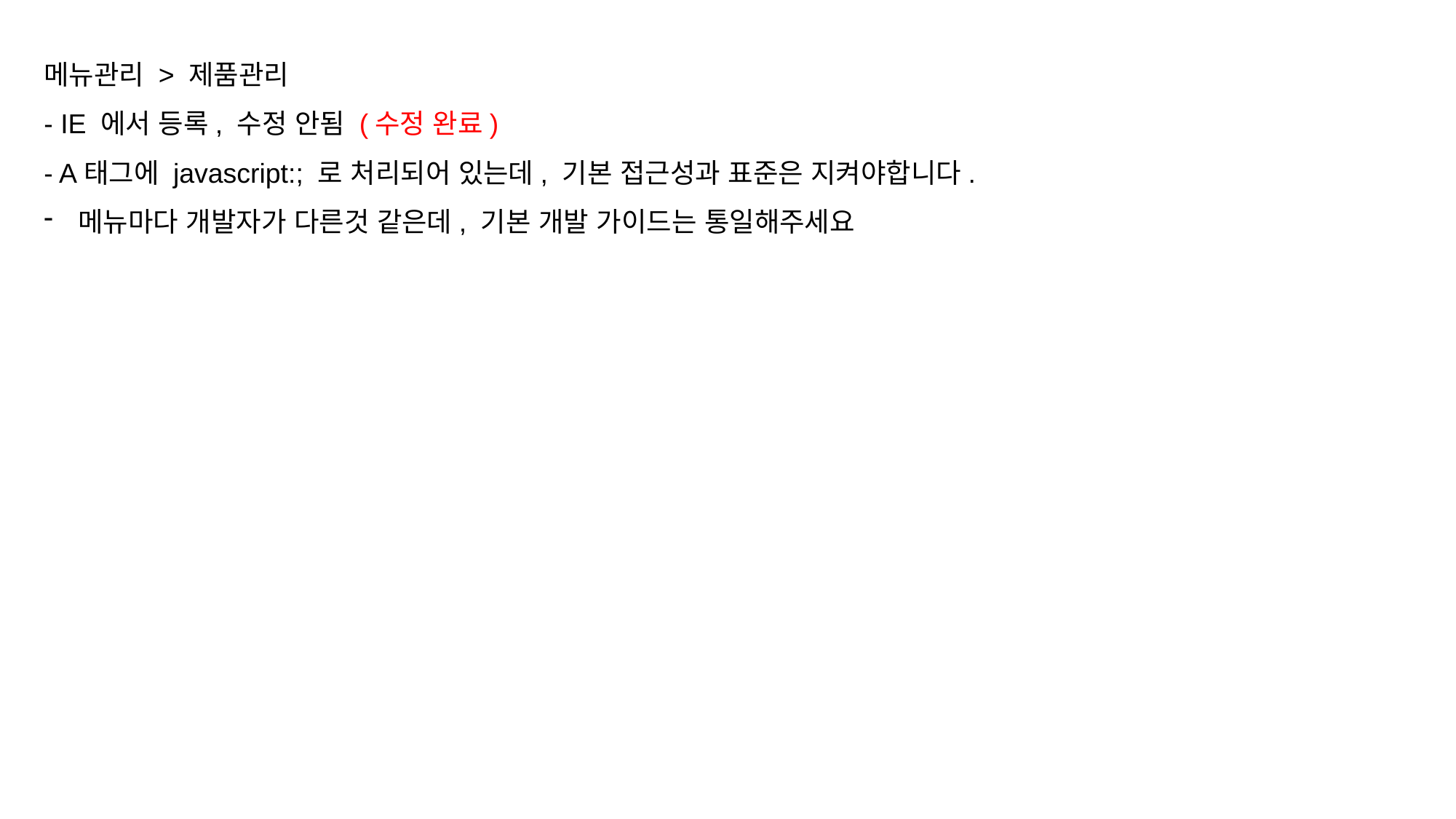

메뉴관리 > 제품관리
- IE 에서 등록, 수정 안됨 (수정 완료)
- A태그에 javascript:; 로 처리되어 있는데, 기본 접근성과 표준은 지켜야합니다.
메뉴마다 개발자가 다른것 같은데, 기본 개발 가이드는 통일해주세요